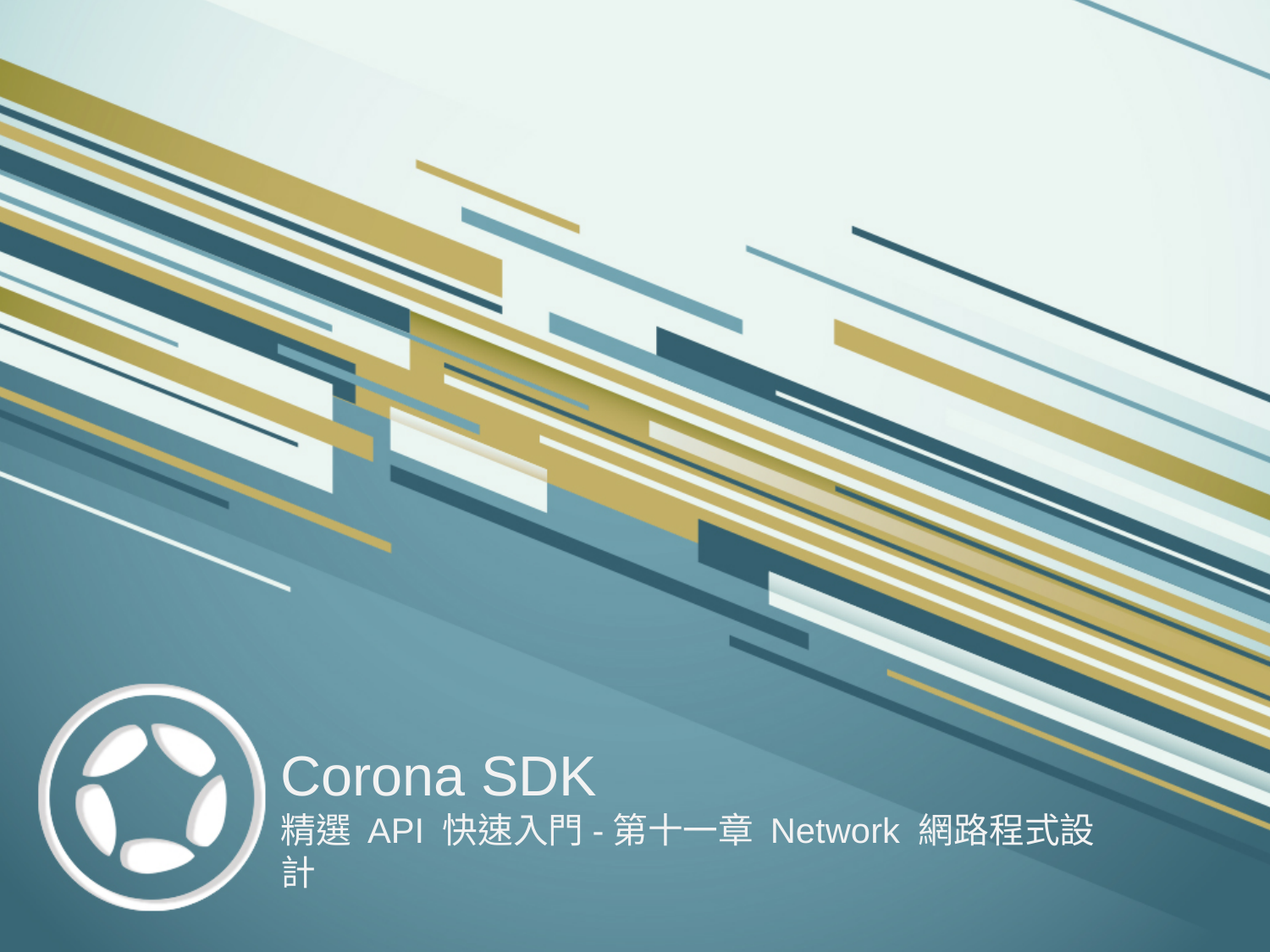

# Corona SDK 精選 API 快速入門-第十一章 Network 網路程式設計